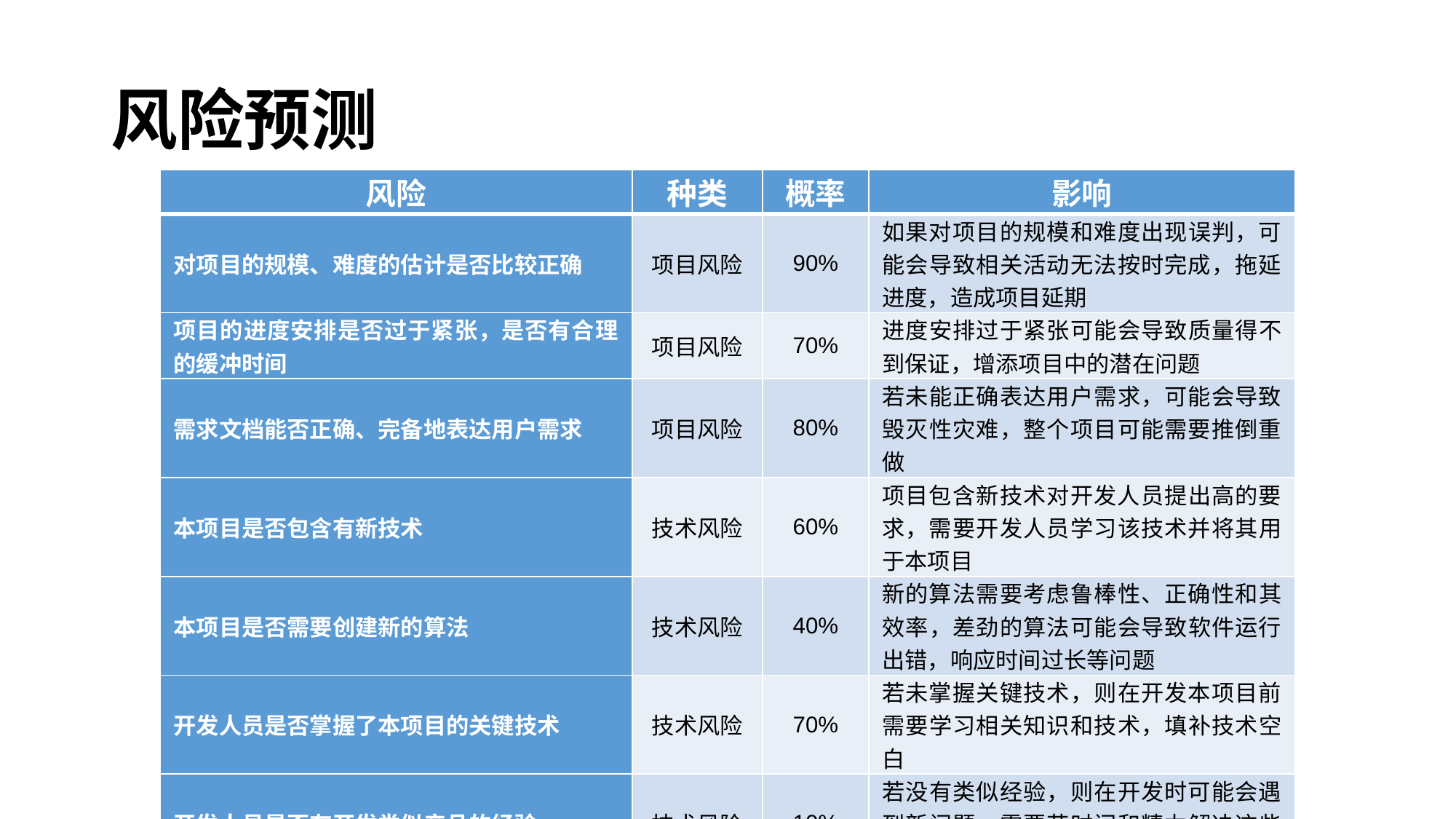

# 风险预测
| 风险 | 种类 | 概率 | 影响 |
| --- | --- | --- | --- |
| 对项目的规模、难度的估计是否比较正确 | 项目风险 | 90% | 如果对项目的规模和难度出现误判，可能会导致相关活动无法按时完成，拖延进度，造成项目延期 |
| 项目的进度安排是否过于紧张，是否有合理的缓冲时间 | 项目风险 | 70% | 进度安排过于紧张可能会导致质量得不到保证，增添项目中的潜在问题 |
| 需求文档能否正确、完备地表达用户需求 | 项目风险 | 80% | 若未能正确表达用户需求，可能会导致毁灭性灾难，整个项目可能需要推倒重做 |
| 本项目是否包含有新技术 | 技术风险 | 60% | 项目包含新技术对开发人员提出高的要求，需要开发人员学习该技术并将其用于本项目 |
| 本项目是否需要创建新的算法 | 技术风险 | 40% | 新的算法需要考虑鲁棒性、正确性和其效率，差劲的算法可能会导致软件运行出错，响应时间过长等问题 |
| 开发人员是否掌握了本项目的关键技术 | 技术风险 | 70% | 若未掌握关键技术，则在开发本项目前需要学习相关知识和技术，填补技术空白 |
| 开发人员是否有开发类似产品的经验 | 技术风险 | 10% | 若没有类似经验，则在开发时可能会遇到新问题，需要花时间和精力解决这些问题 |
| 本项目是否要求采用特定的用户界面 | 技术风险 | 80% | 若用户界面不符合用户的特定需求，会对整个项目造成沉重打击 |